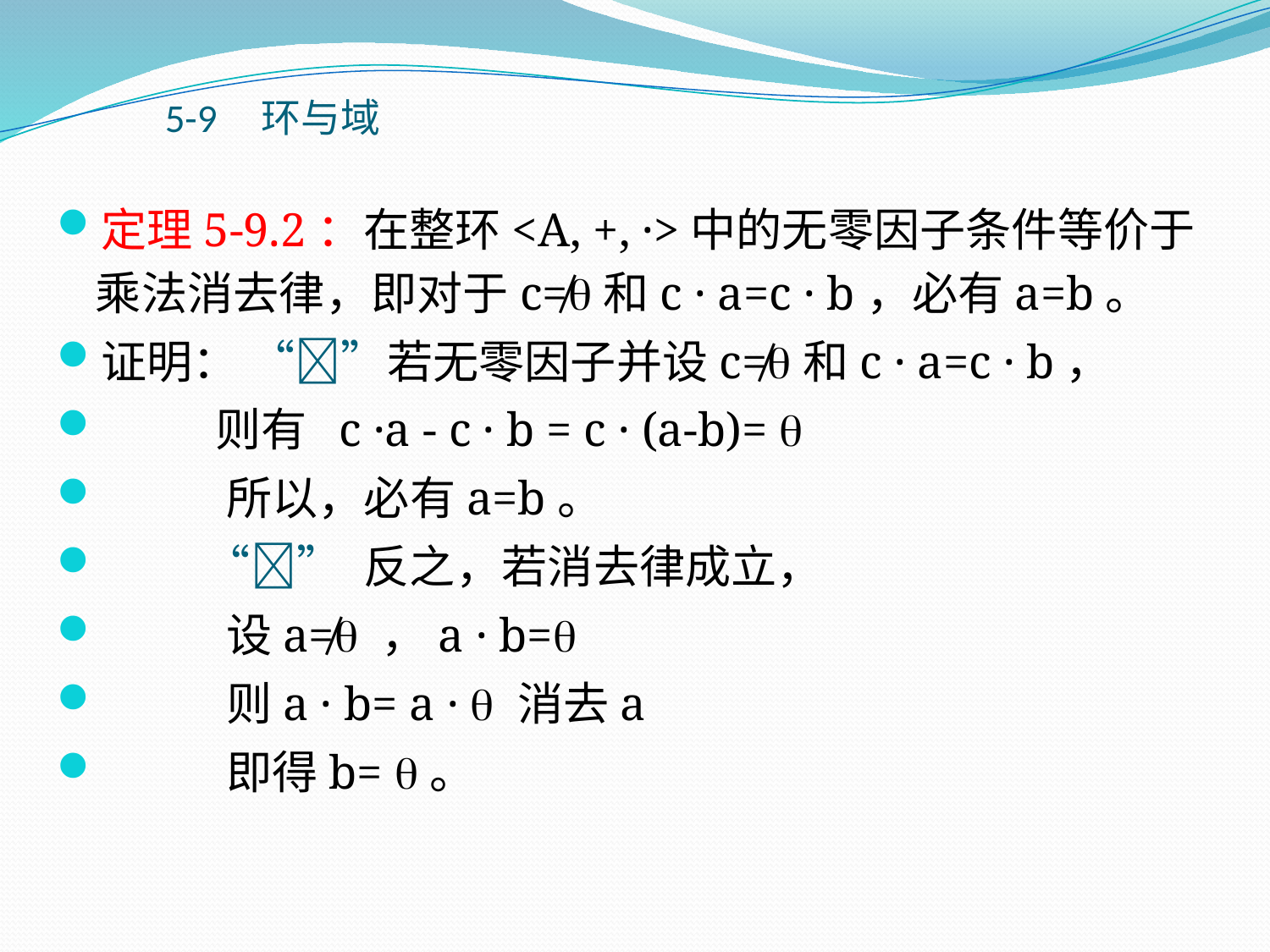

# 5-9　环与域
定理5-9.2：在整环<A, +, ·>中的无零因子条件等价于乘法消去律，即对于c≠θ和c · a=c · b，必有a=b。
证明： “⇒”若无零因子并设c≠θ和c · a=c · b，
          则有  c ·a - c · b = c · (a-b)= θ
           所以，必有a=b。
          “⇐” 反之，若消去律成立，
           设a≠θ ，a · b=θ
           则a · b= a · θ 消去a
           即得b= θ。